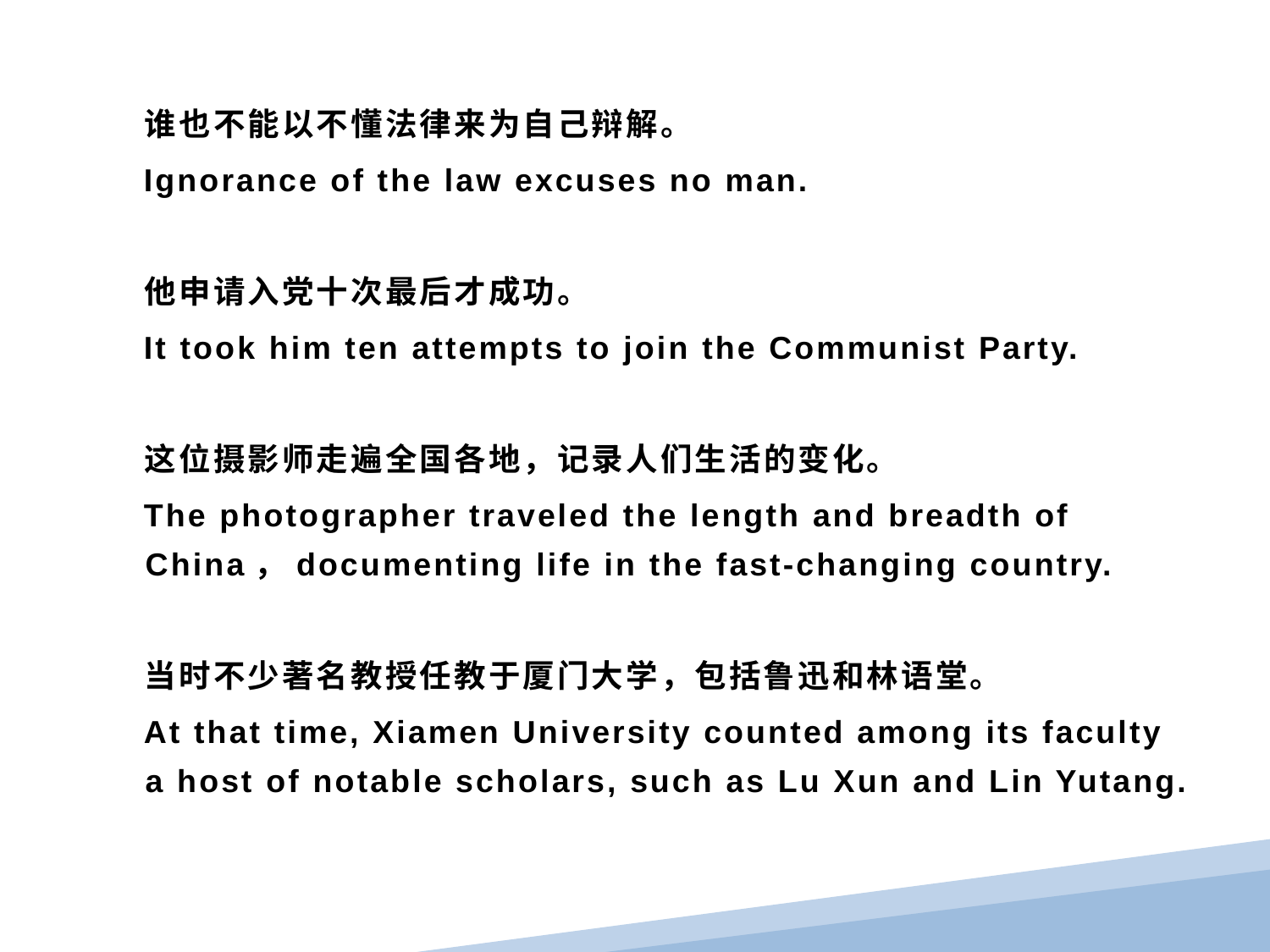

谁也不能以不懂法律来为自己辩解。
    Ignorance of the law excuses no man.

    他申请入党十次最后才成功。
    It took him ten attempts to join the Communist Party.

    这位摄影师走遍全国各地，记录人们生活的变化。
    The photographer traveled the length and breadth of China，documenting life in the fast-changing country.

    当时不少著名教授任教于厦门大学，包括鲁迅和林语堂。
    At that time, Xiamen University counted among its faculty a host of notable scholars, such as Lu Xun and Lin Yutang.